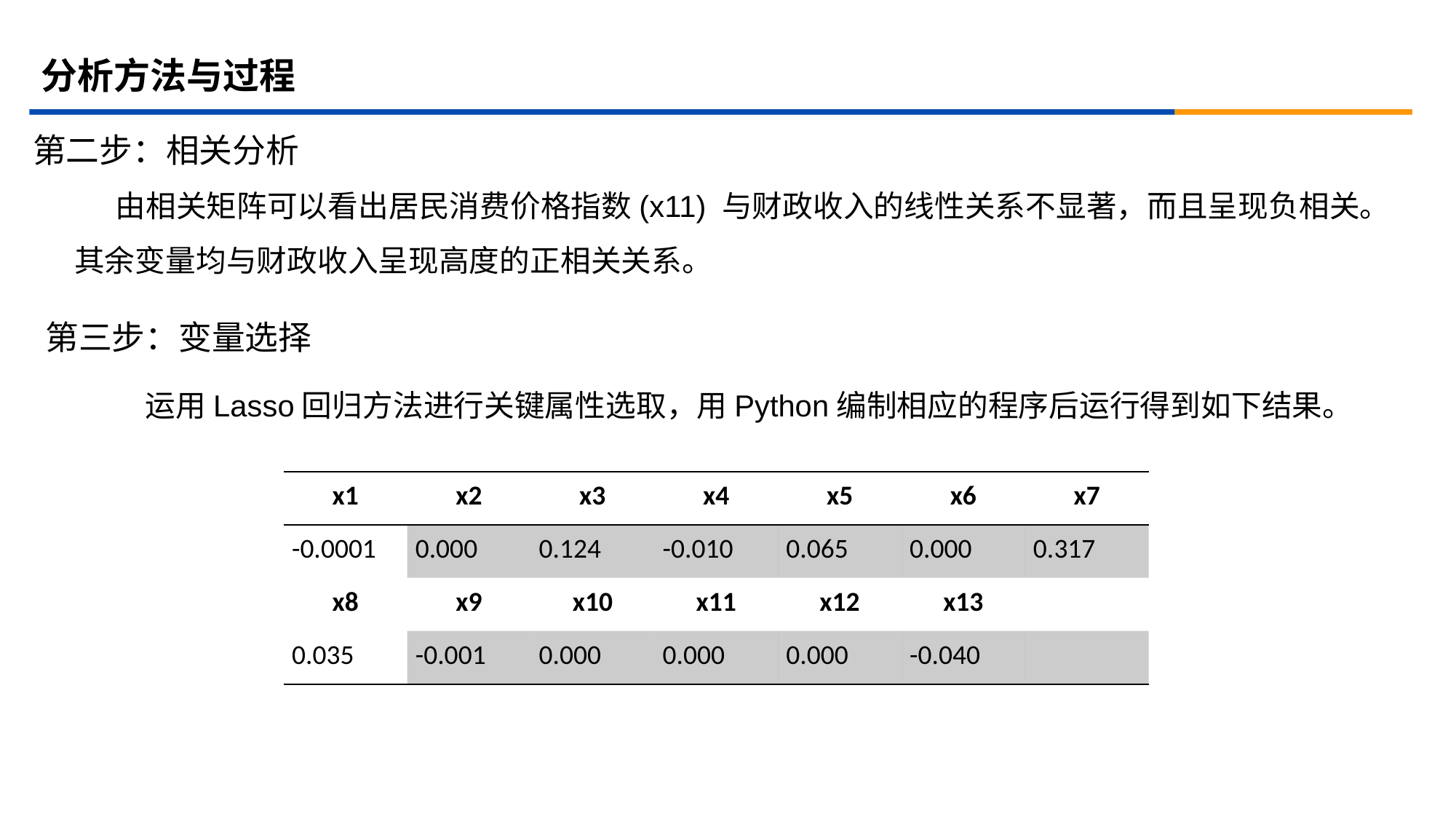

# 分析方法与过程
第二步：相关分析
     由相关矩阵可以看出居民消费价格指数(x11) 与财政收入的线性关系不显著，而且呈现负相关。其余变量均与财政收入呈现高度的正相关关系。
第三步：变量选择
       运用Lasso回归方法进行关键属性选取，用Python编制相应的程序后运行得到如下结果。
| x1 | x2 | x3 | x4 | x5 | x6 | x7 |
| --- | --- | --- | --- | --- | --- | --- |
| -0.0001 | 0.000 | 0.124 | -0.010 | 0.065 | 0.000 | 0.317 |
| x8 | x9 | x10 | x11 | x12 | x13 |  |
| 0.035 | -0.001 | 0.000 | 0.000 | 0.000 | -0.040 |  |